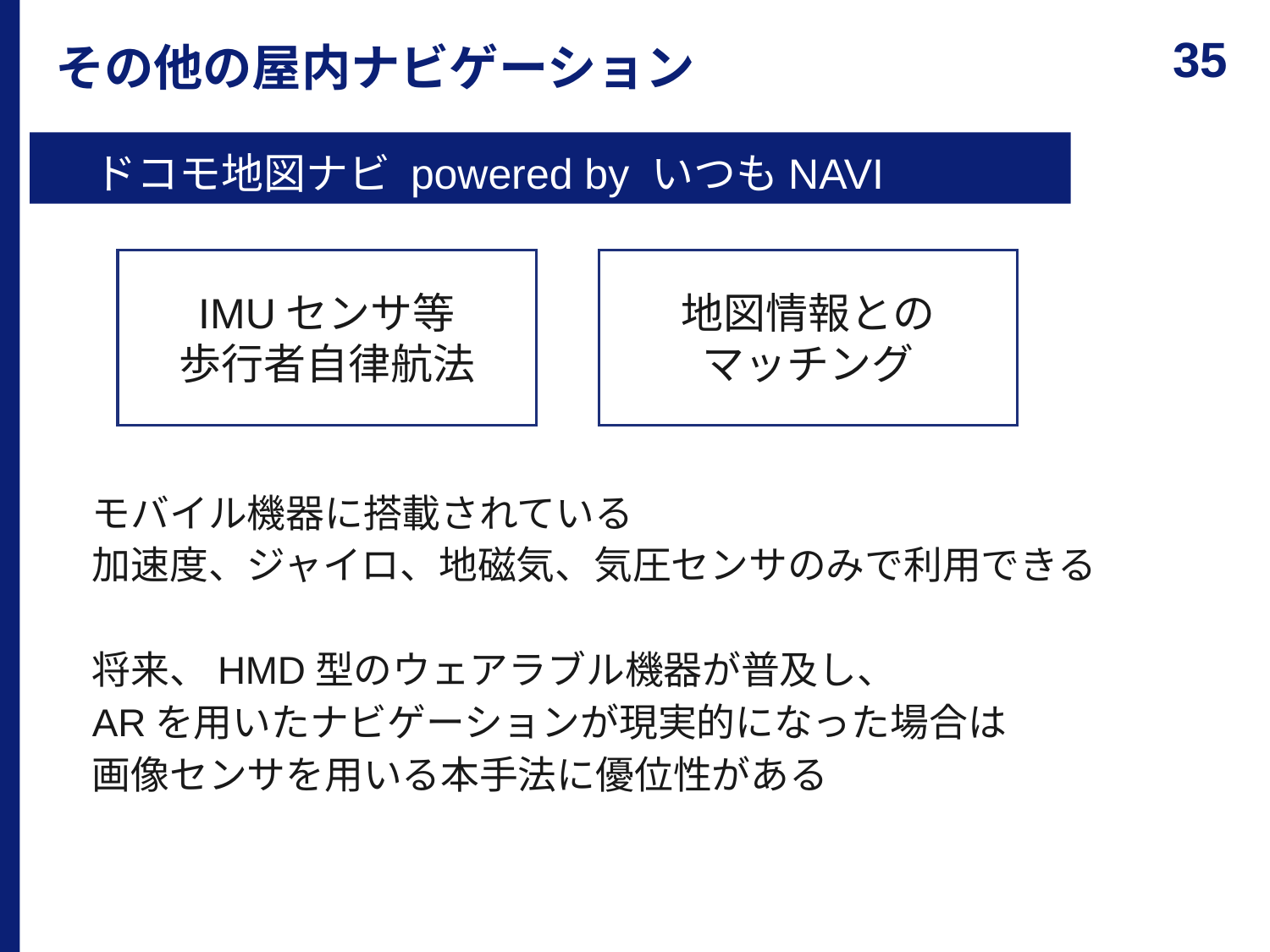

# その他の屋内ナビゲーション
ドコモ地図ナビ powered by いつもNAVI

モバイル機器に搭載されている
加速度、ジャイロ、地磁気、気圧センサのみで利用できる

将来、HMD型のウェアラブル機器が普及し、
ARを用いたナビゲーションが現実的になった場合は
画像センサを用いる本手法に優位性がある
IMUセンサ等
歩行者自律航法
地図情報との
マッチング